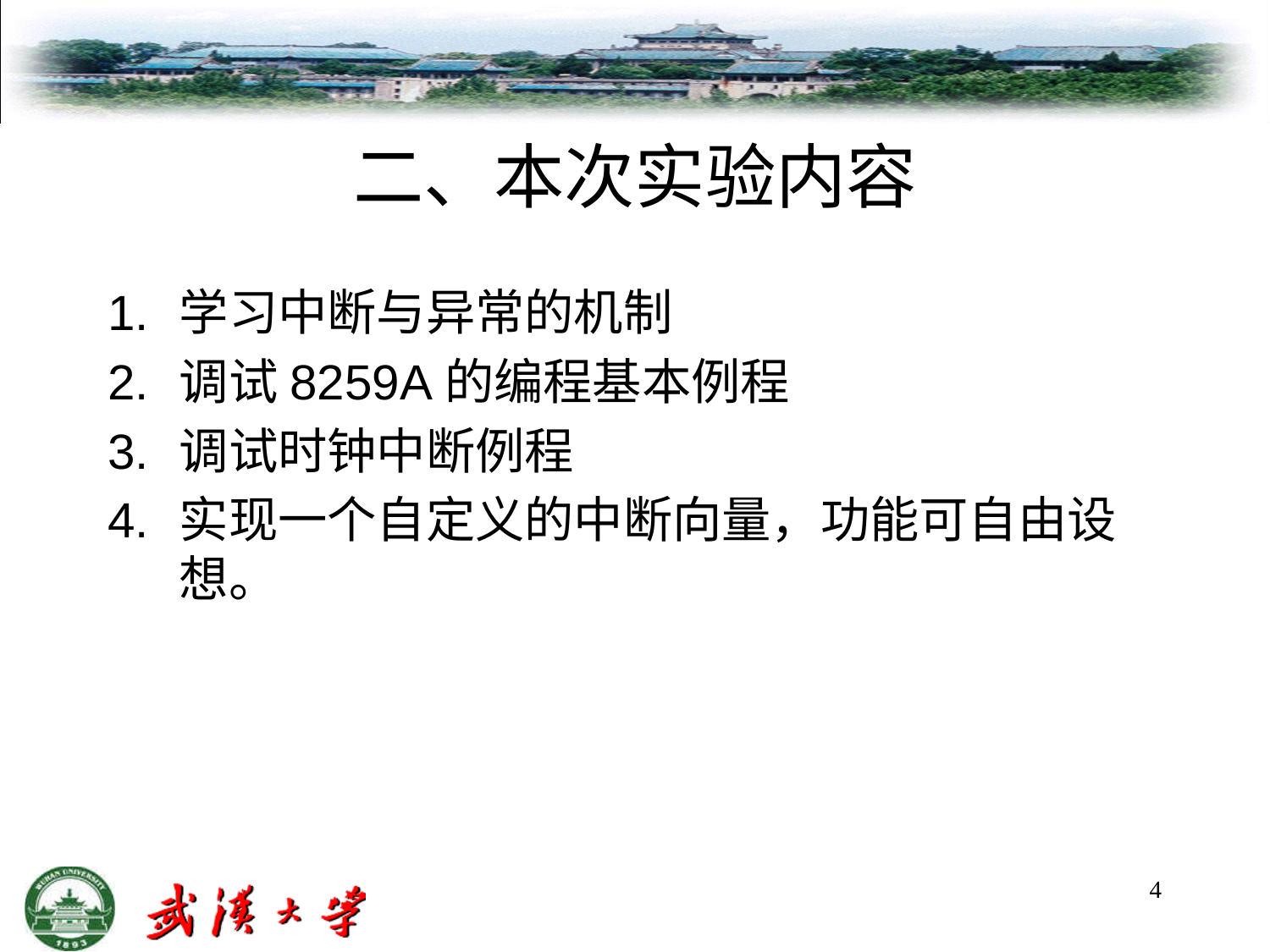

# 二、本次实验内容
学习中断与异常的机制
调试8259A的编程基本例程
调试时钟中断例程
实现一个自定义的中断向量，功能可自由设想。
4